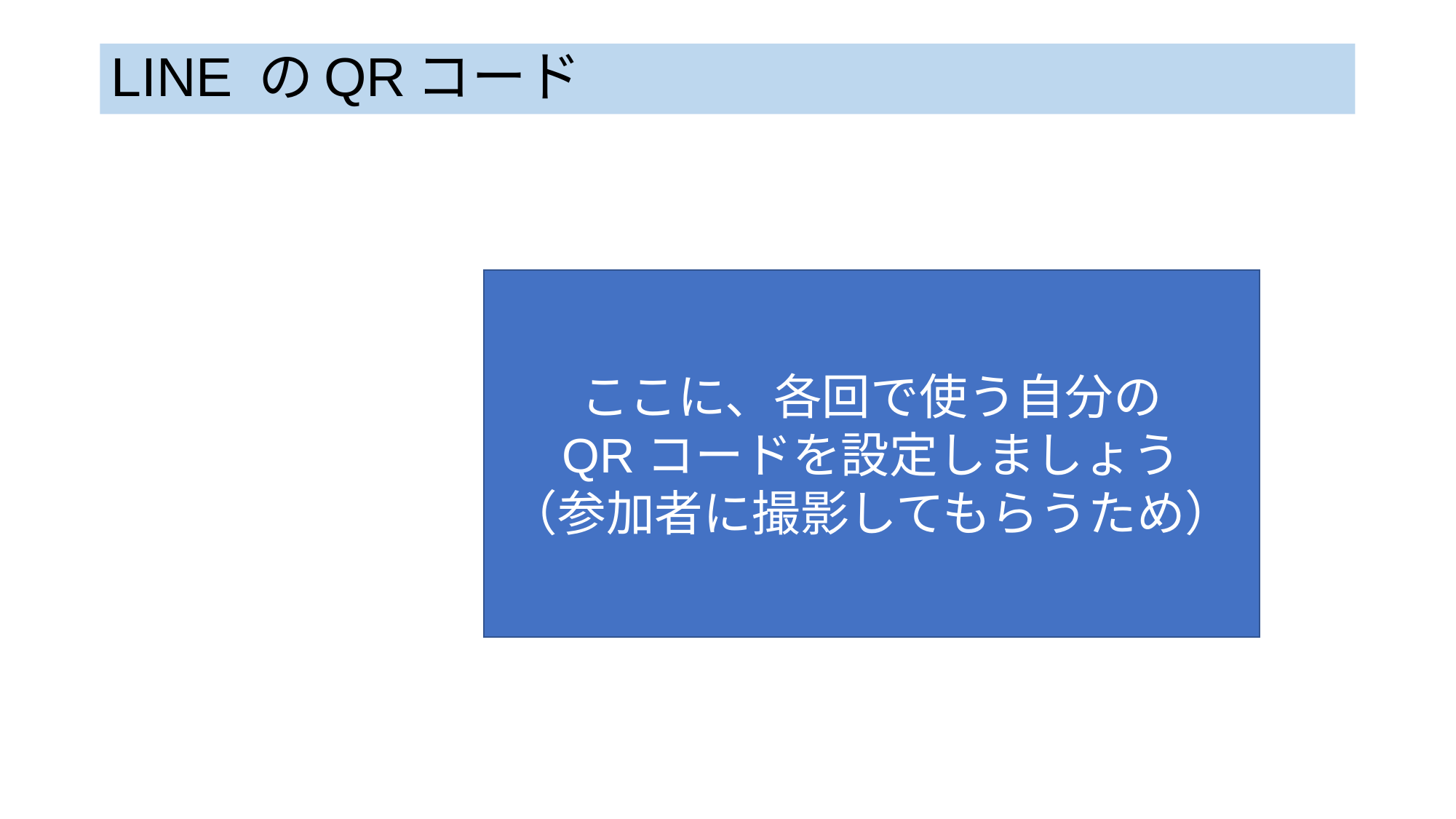

# LINE のQRコード

ここに、各回で使う自分の
QRコードを設定しましょう
（参加者に撮影してもらうため）